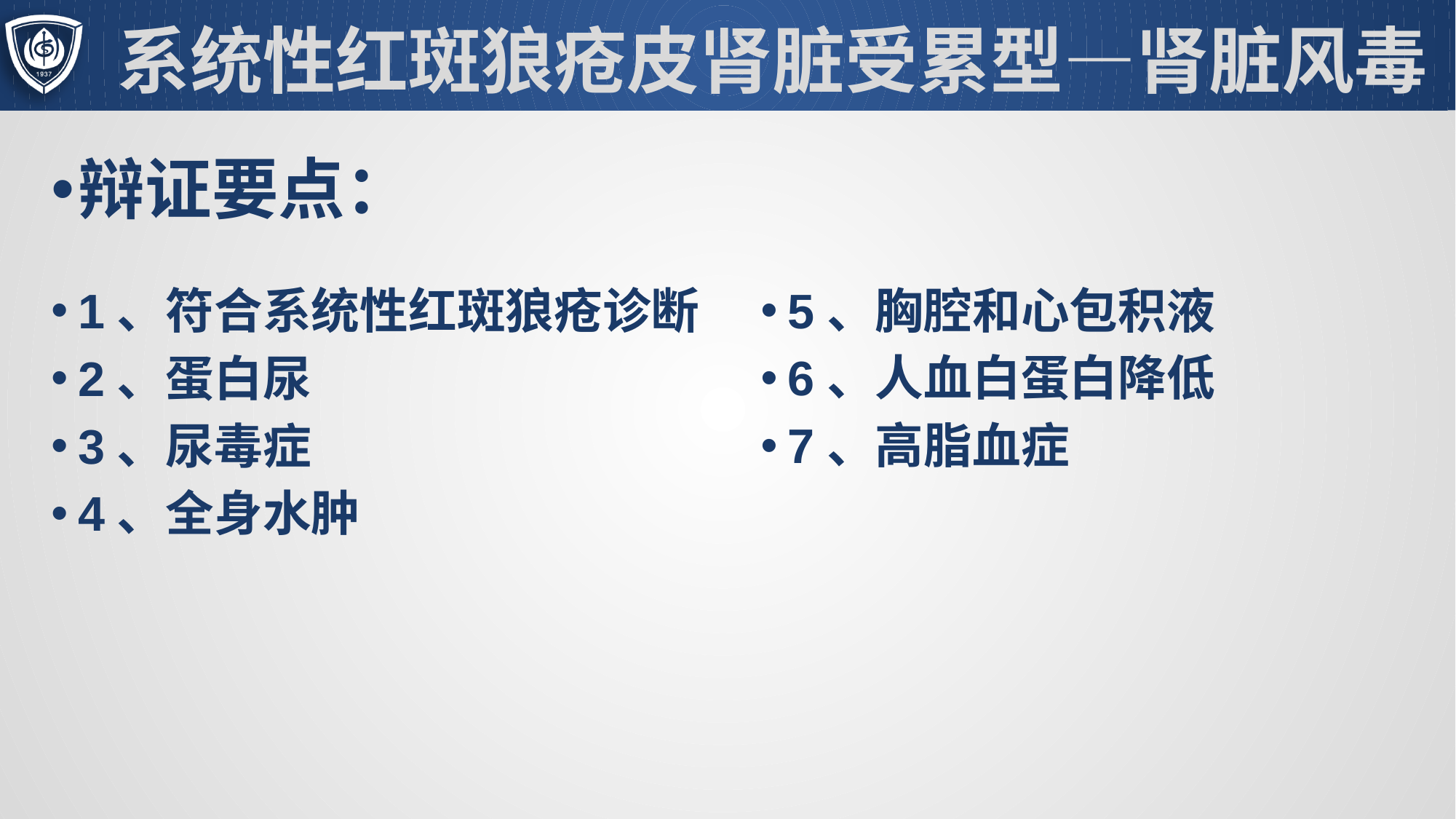

# 系统性红斑狼疮皮肾脏受累型—肾脏风毒
辩证要点：

5、胸腔和心包积液
6、人血白蛋白降低
7、高脂血症
1、符合系统性红斑狼疮诊断
2、蛋白尿
3、尿毒症
4、全身水肿